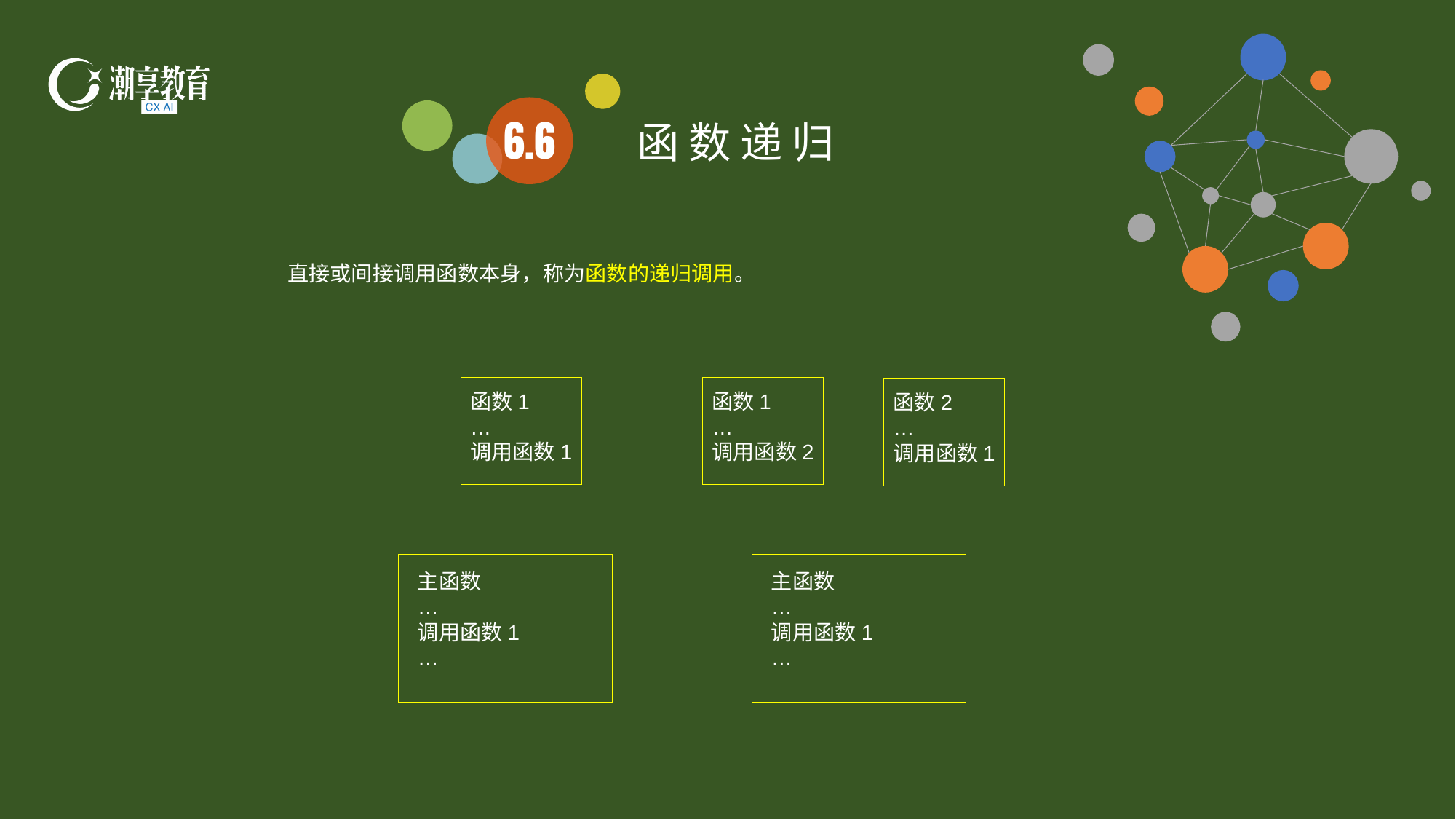

6.6

函 数 递 归
直接或间接调用函数本身，称为函数的递归调用。

函数1
…
调用函数1
函数1
…
调用函数2
函数2
…
调用函数1

主函数
…
调用函数1
…
主函数
…
调用函数1
…